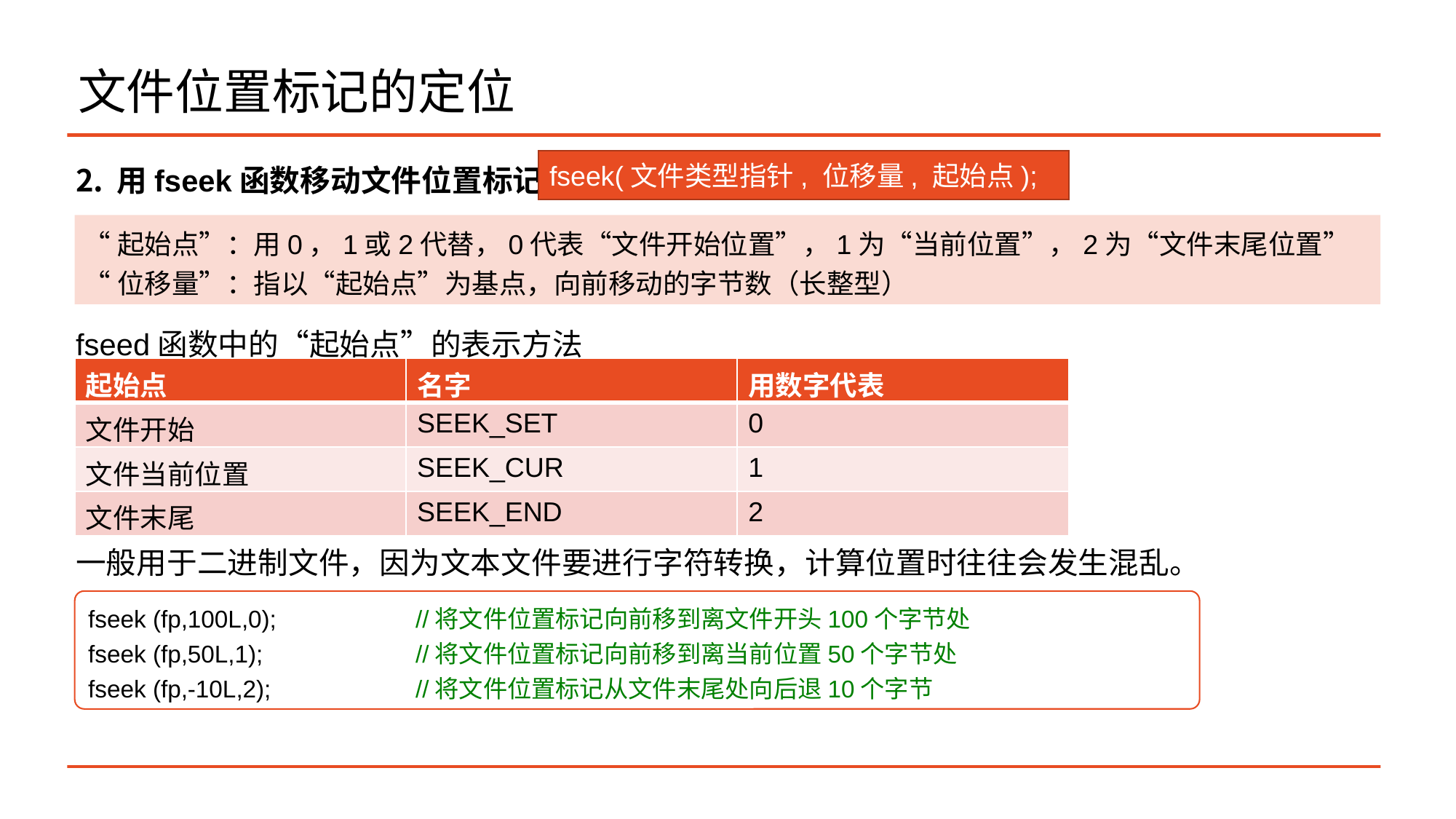

# 文件位置标记的定位
用fseek函数移动文件位置标记

fseed函数中的“起始点”的表示方法

一般用于二进制文件，因为文本文件要进行字符转换，计算位置时往往会发生混乱。
fseek(文件类型指针, 位移量, 起始点);
“起始点”：用0，1或2代替，0代表“文件开始位置”，1为“当前位置”，2为“文件末尾位置”
“位移量”：指以“起始点”为基点，向前移动的字节数（长整型）
| 起始点 | 名字 | 用数字代表 |
| --- | --- | --- |
| 文件开始 | SEEK\_SET | 0 |
| 文件当前位置 | SEEK\_CUR | 1 |
| 文件末尾 | SEEK\_END | 2 |
fseek (fp,100L,0);		//将文件位置标记向前移到离文件开头100个字节处
fseek (fp,50L,1); 		//将文件位置标记向前移到离当前位置50个字节处
fseek (fp,-10L,2);		//将文件位置标记从文件末尾处向后退10个字节